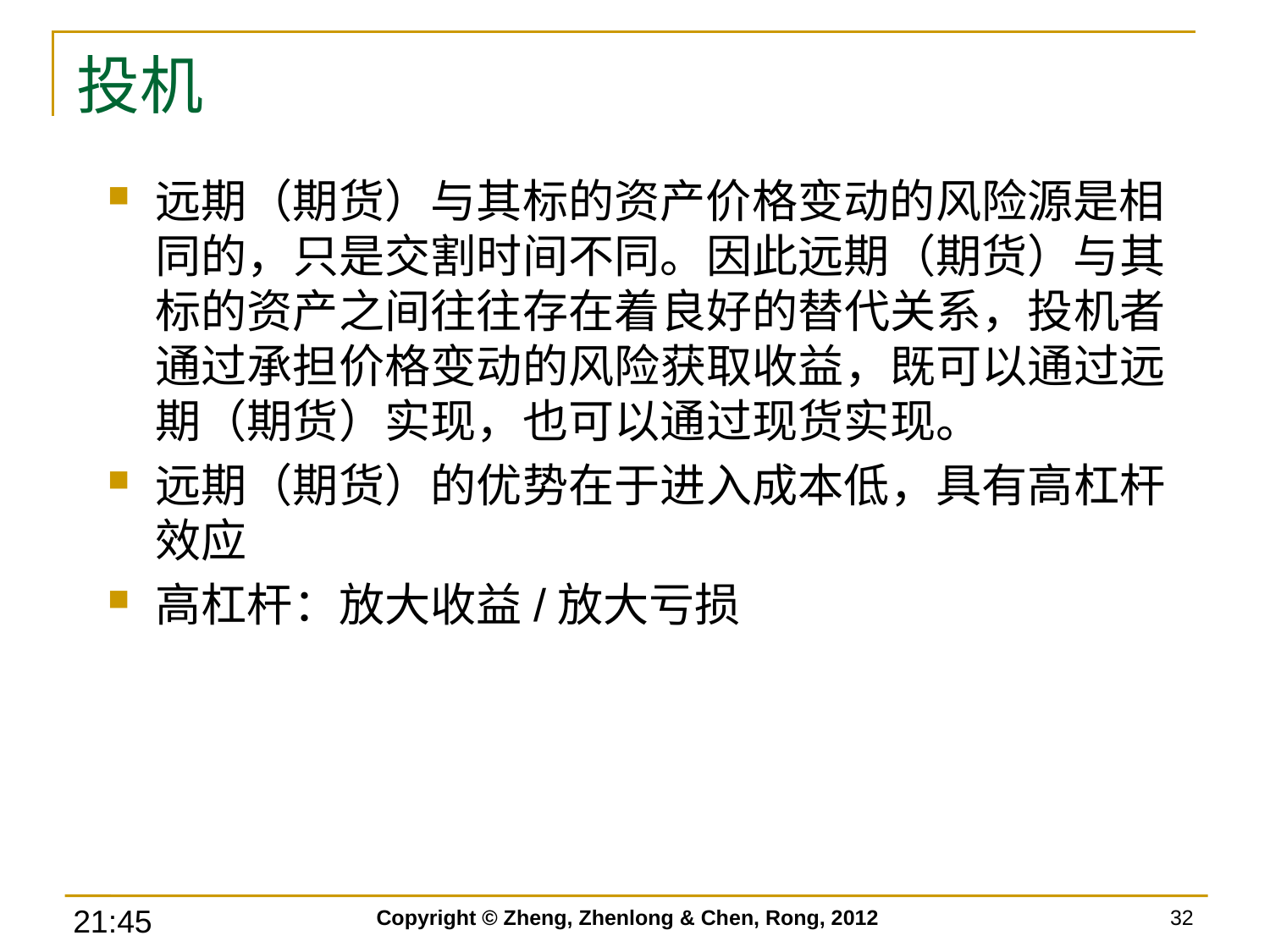

# 投机
远期（期货）与其标的资产价格变动的风险源是相同的，只是交割时间不同。因此远期（期货）与其标的资产之间往往存在着良好的替代关系，投机者通过承担价格变动的风险获取收益，既可以通过远期（期货）实现，也可以通过现货实现。
远期（期货）的优势在于进入成本低，具有高杠杆效应
高杠杆：放大收益/放大亏损
Copyright © Zheng, Zhenlong & Chen, Rong, 2012
32